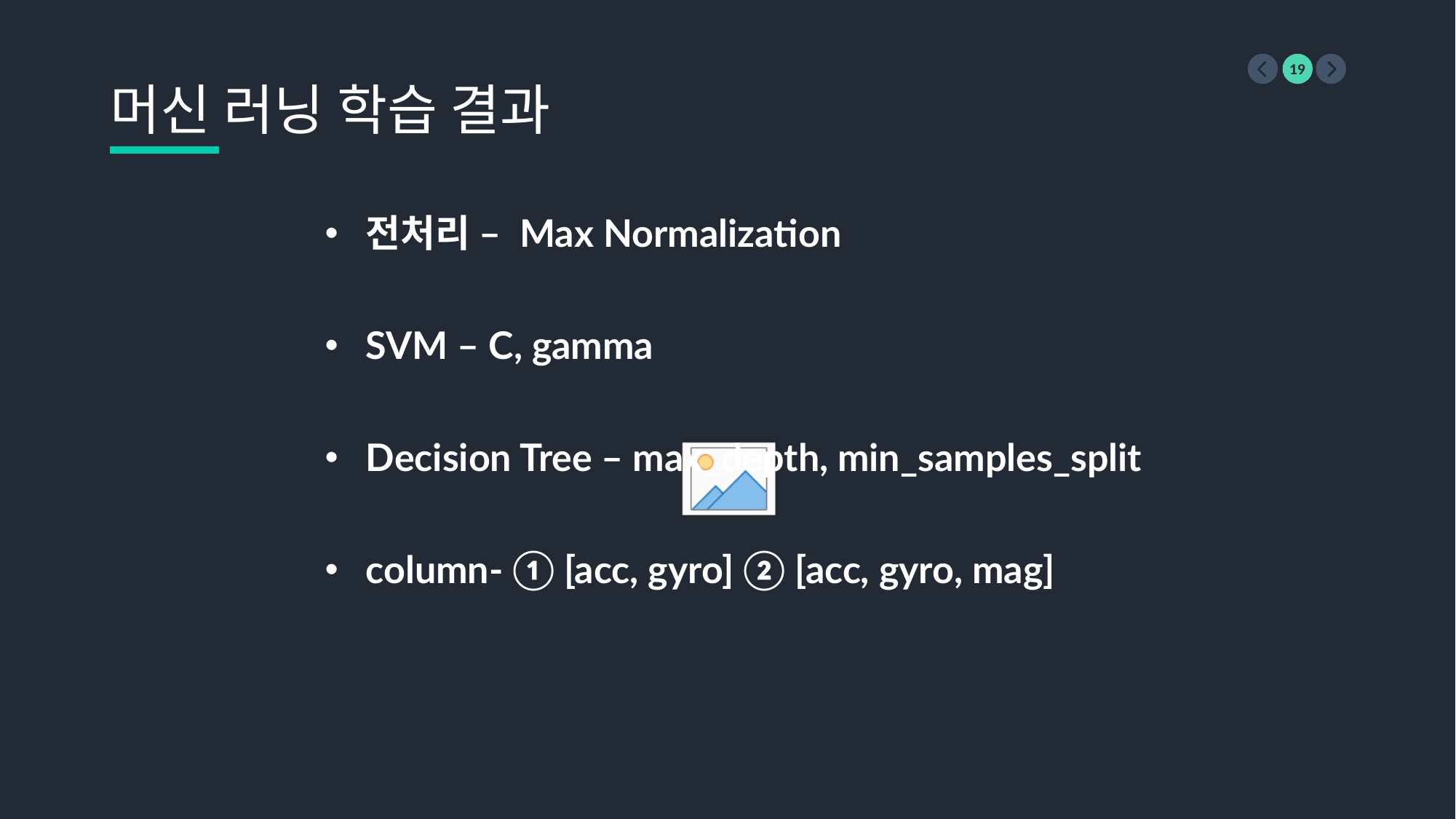

머신 러닝 학습 결과
전처리 – Max Normalization

SVM – C, gamma

Decision Tree – max_depth, min_samples_split

column- ① [acc, gyro] ② [acc, gyro, mag]